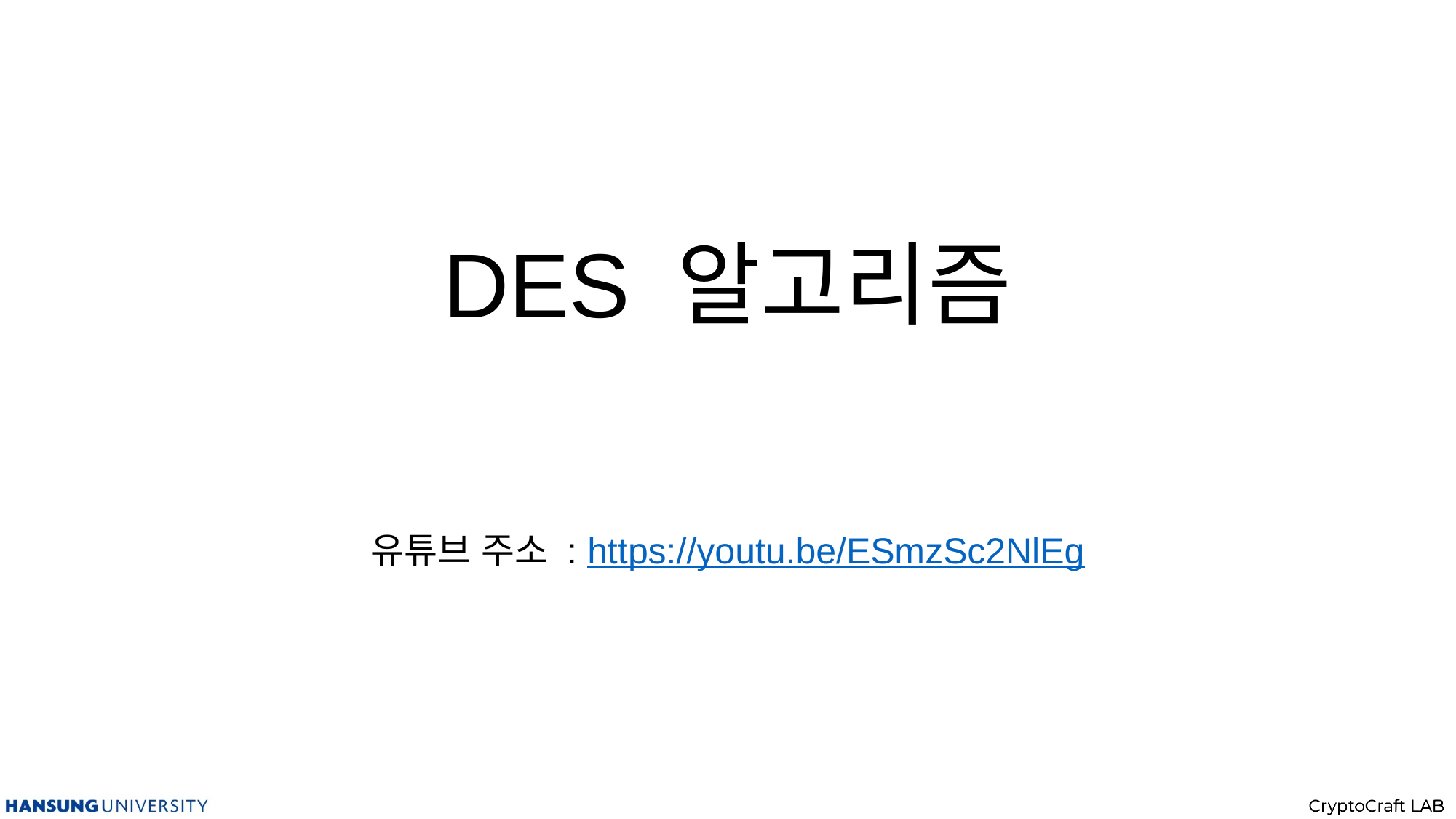

# DES 알고리즘
유튜브 주소 : https://youtu.be/ESmzSc2NlEg